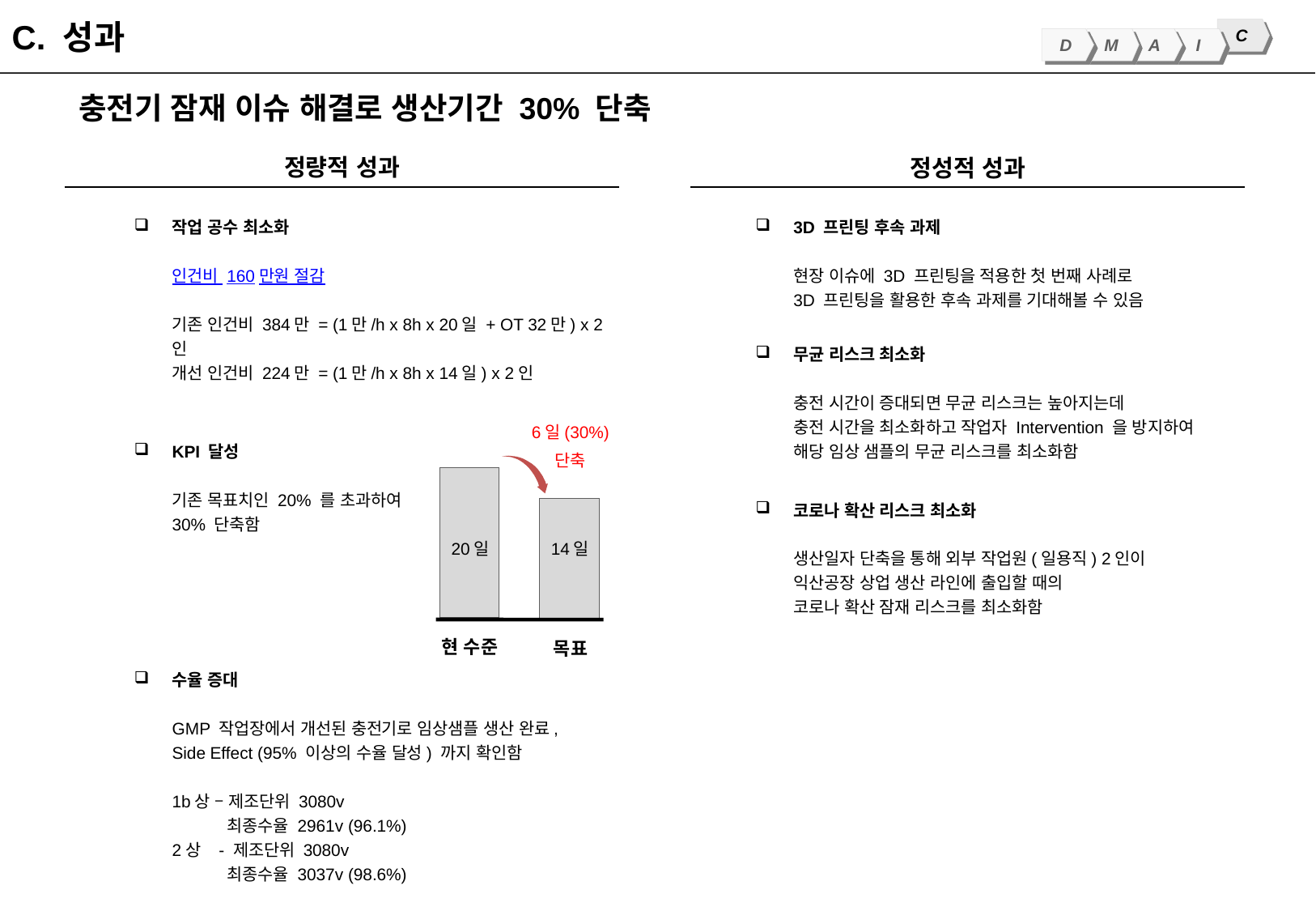

C. 성과
C
D
M
A
I

충전기 잠재 이슈 해결로 생산기간 30% 단축
정량적 성과
정성적 성과
작업 공수 최소화
인건비 160만원 절감
기존 인건비 384만 = (1만/h x 8h x 20일 + OT 32만) x 2인
개선 인건비 224만 = (1만/h x 8h x 14일) x 2인
KPI 달성
기존 목표치인 20% 를 초과하여
30% 단축함
수율 증대
GMP 작업장에서 개선된 충전기로 임상샘플 생산 완료,
Side Effect (95% 이상의 수율 달성) 까지 확인함
1b상 – 제조단위 3080v
           최종수율 2961v (96.1%)
2상   - 제조단위 3080v
           최종수율 3037v (98.6%)
3D 프린팅 후속 과제
현장 이슈에 3D 프린팅을 적용한 첫 번째 사례로
3D 프린팅을 활용한 후속 과제를 기대해볼 수 있음
무균 리스크 최소화
충전 시간이 증대되면 무균 리스크는 높아지는데
충전 시간을 최소화하고 작업자 Intervention 을 방지하여
해당 임상 샘플의 무균 리스크를 최소화함
코로나 확산 리스크 최소화
생산일자 단축을 통해 외부 작업원(일용직) 2인이
익산공장 상업 생산 라인에 출입할 때의
코로나 확산 잠재 리스크를 최소화함
6일(30%)
단축

20일
14일

현 수준
목표